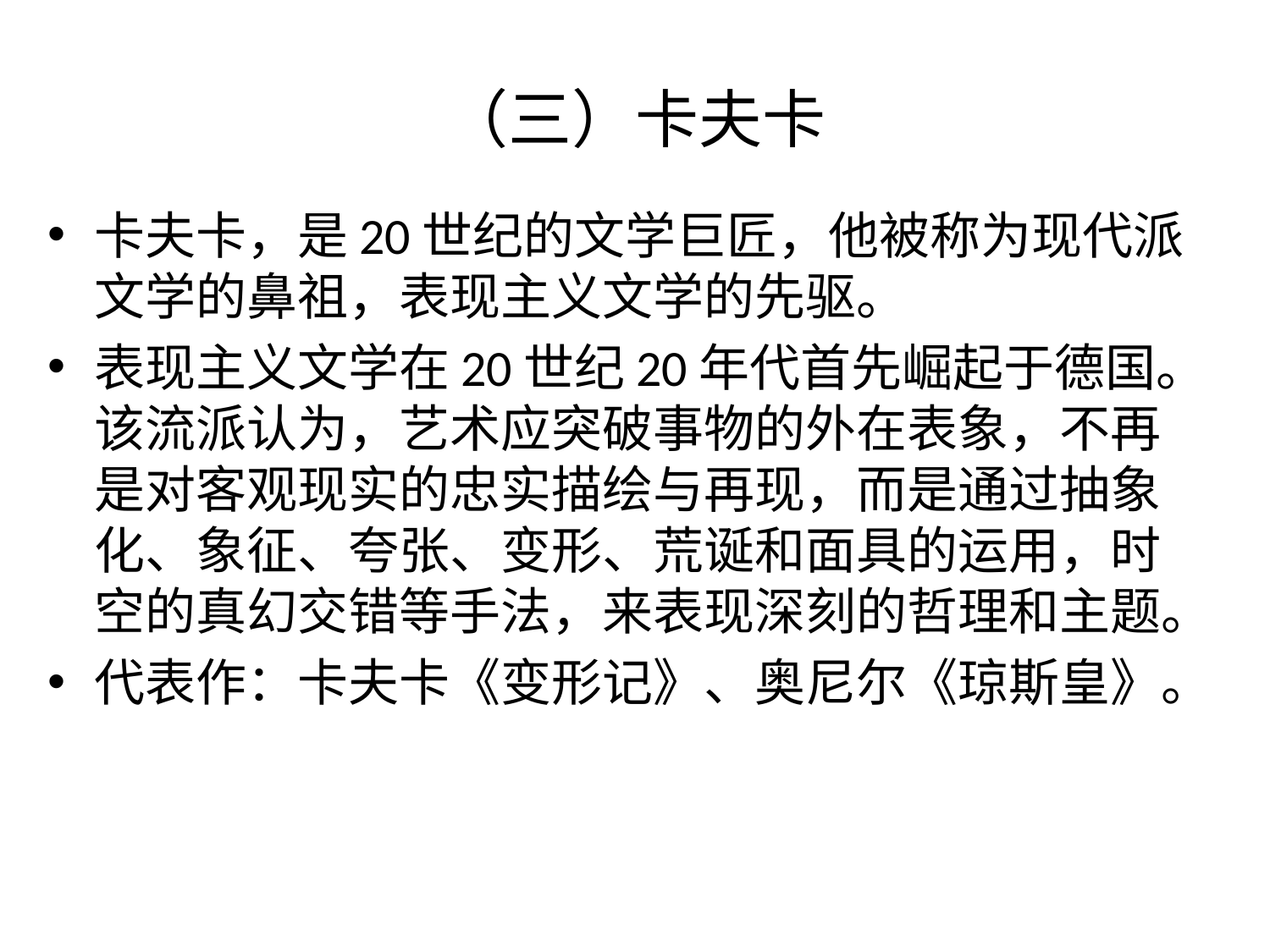

# （三）卡夫卡
卡夫卡，是20世纪的文学巨匠，他被称为现代派文学的鼻祖，表现主义文学的先驱。
表现主义文学在20世纪20年代首先崛起于德国。该流派认为，艺术应突破事物的外在表象，不再是对客观现实的忠实描绘与再现，而是通过抽象化、象征、夸张、变形、荒诞和面具的运用，时空的真幻交错等手法，来表现深刻的哲理和主题。
代表作：卡夫卡《变形记》、奥尼尔《琼斯皇》。